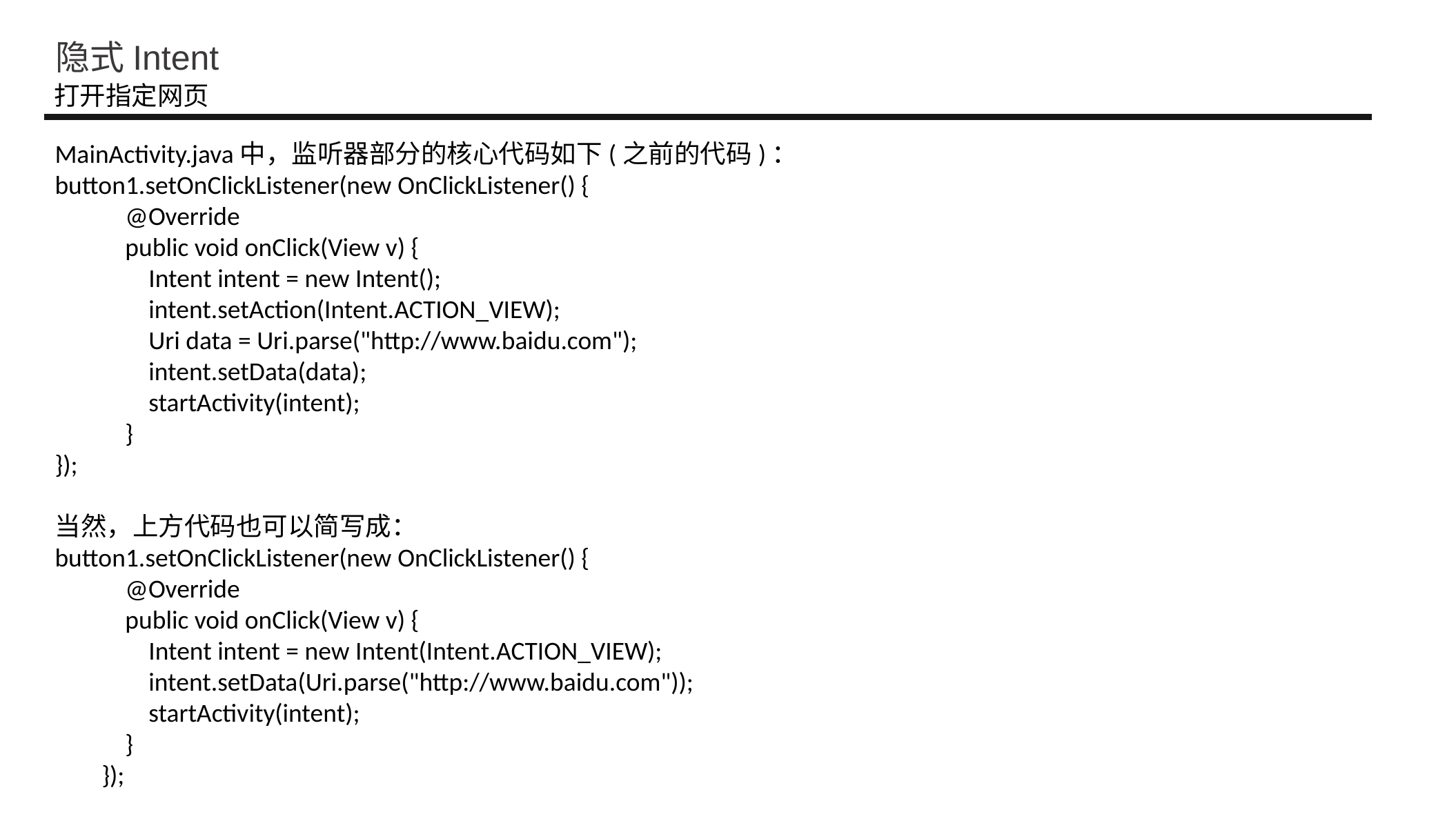

隐式Intent
打开指定网页
MainActivity.java中，监听器部分的核心代码如下(之前的代码)：
button1.setOnClickListener(new OnClickListener() {
            @Override
            public void onClick(View v) {
                Intent intent = new Intent();
                intent.setAction(Intent.ACTION_VIEW);
                Uri data = Uri.parse("http://www.baidu.com");
                intent.setData(data);
                startActivity(intent);
            }
});

当然，上方代码也可以简写成：
button1.setOnClickListener(new OnClickListener() {
            @Override
            public void onClick(View v) {
                Intent intent = new Intent(Intent.ACTION_VIEW);
                intent.setData(Uri.parse("http://www.baidu.com"));
                startActivity(intent);
            }
        });